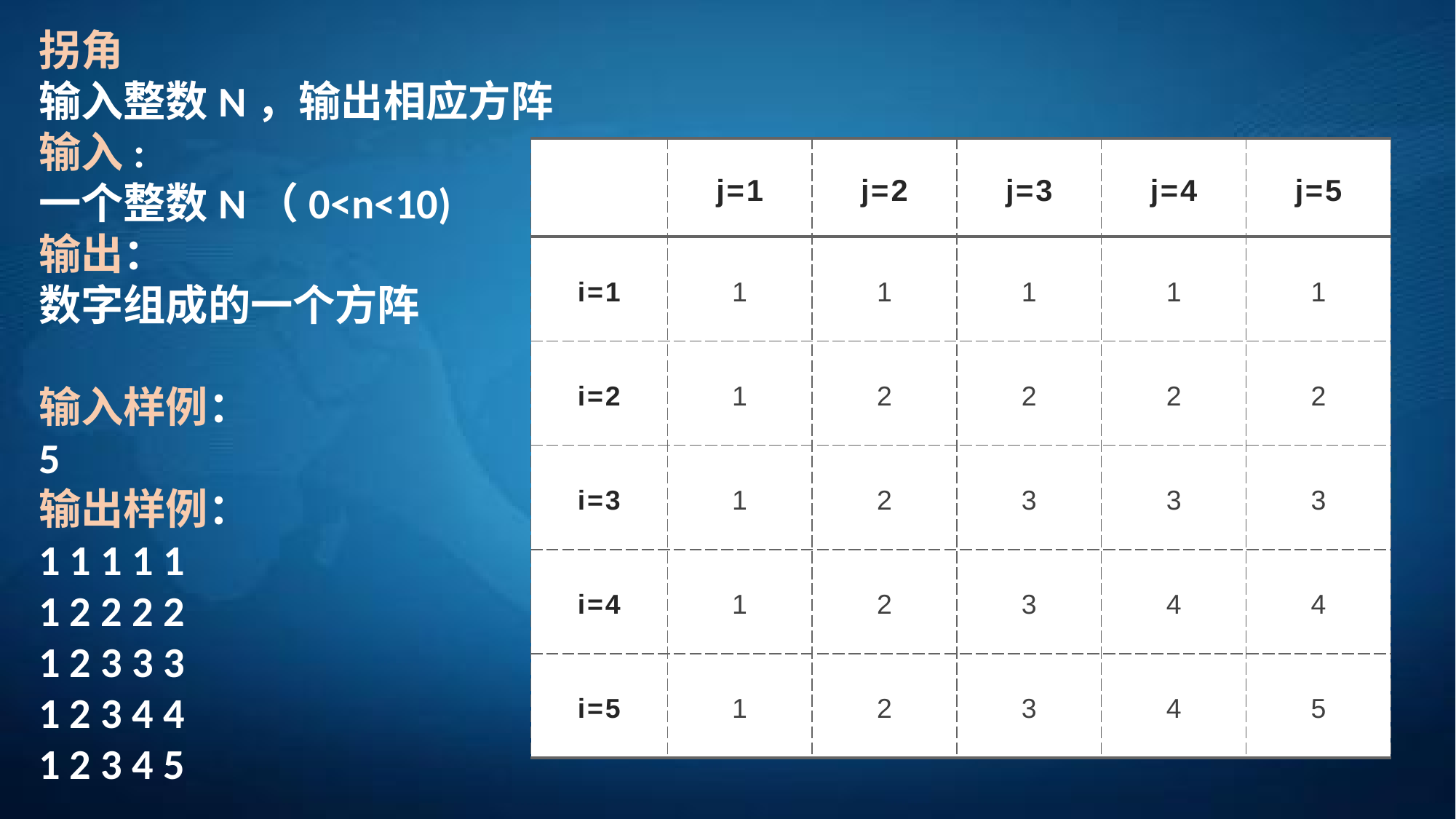

拐角
输入整数N，输出相应方阵
输入:
一个整数N（0<n<10)
输出：
数字组成的一个方阵

输入样例：
5
输出样例：
1 1 1 1 1
1 2 2 2 2
1 2 3 3 3
1 2 3 4 4
1 2 3 4 5
|  | j=1 | j=2 | j=3 | j=4 | j=5 |
| --- | --- | --- | --- | --- | --- |
| i=1 | 1 | 1 | 1 | 1 | 1 |
| i=2 | 1 | 2 | 2 | 2 | 2 |
| i=3 | 1 | 2 | 3 | 3 | 3 |
| i=4 | 1 | 2 | 3 | 4 | 4 |
| i=5 | 1 | 2 | 3 | 4 | 5 |